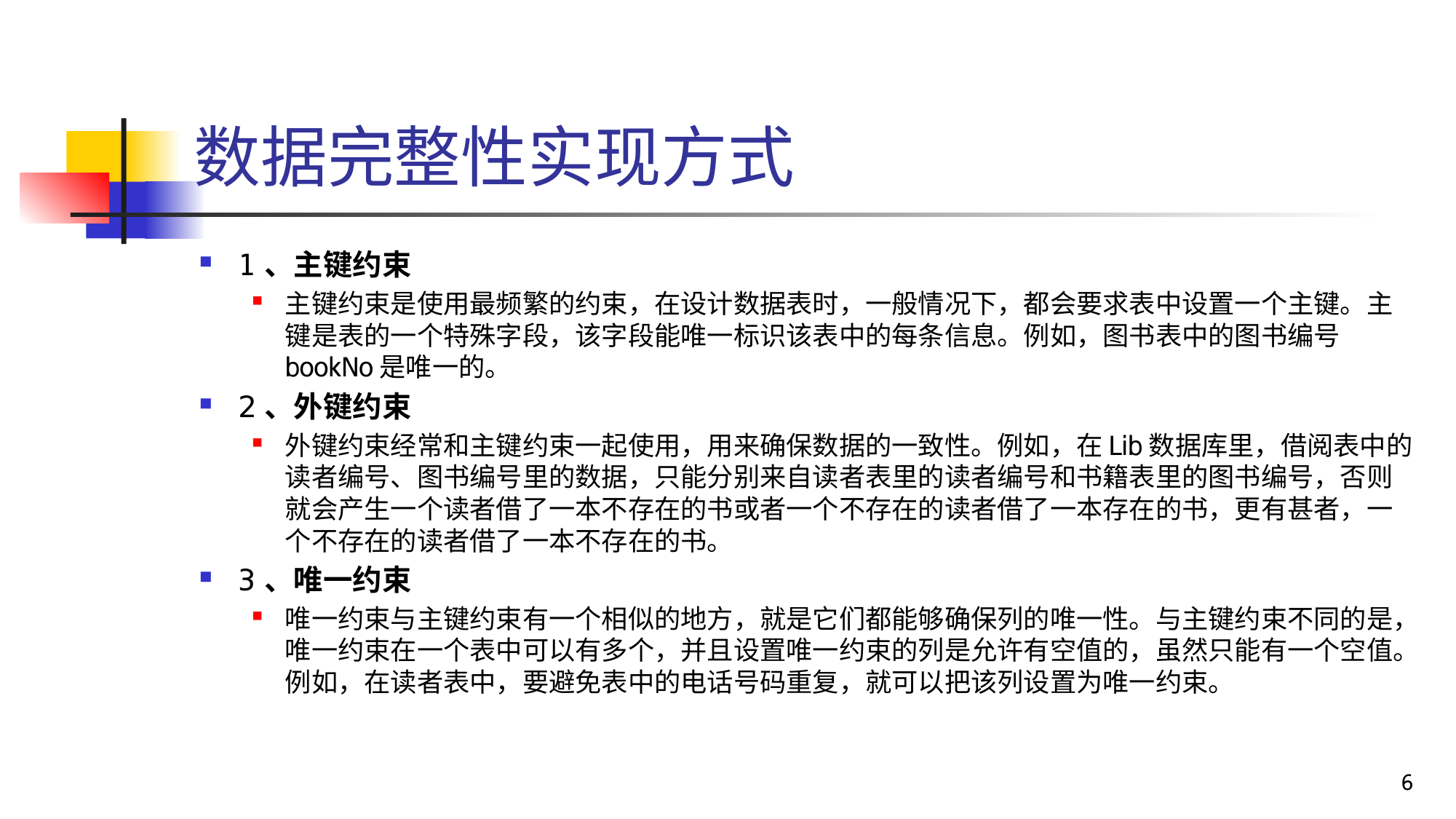

# 数据完整性实现方式
1、主键约束
主键约束是使用最频繁的约束，在设计数据表时，一般情况下，都会要求表中设置一个主键。主键是表的一个特殊字段，该字段能唯一标识该表中的每条信息。例如，图书表中的图书编号bookNo是唯一的。
2、外键约束
外键约束经常和主键约束一起使用，用来确保数据的一致性。例如，在Lib数据库里，借阅表中的读者编号、图书编号里的数据，只能分别来自读者表里的读者编号和书籍表里的图书编号，否则就会产生一个读者借了一本不存在的书或者一个不存在的读者借了一本存在的书，更有甚者，一个不存在的读者借了一本不存在的书。
3、唯一约束
唯一约束与主键约束有一个相似的地方，就是它们都能够确保列的唯一性。与主键约束不同的是，唯一约束在一个表中可以有多个，并且设置唯一约束的列是允许有空值的，虽然只能有一个空值。例如，在读者表中，要避免表中的电话号码重复，就可以把该列设置为唯一约束。
6